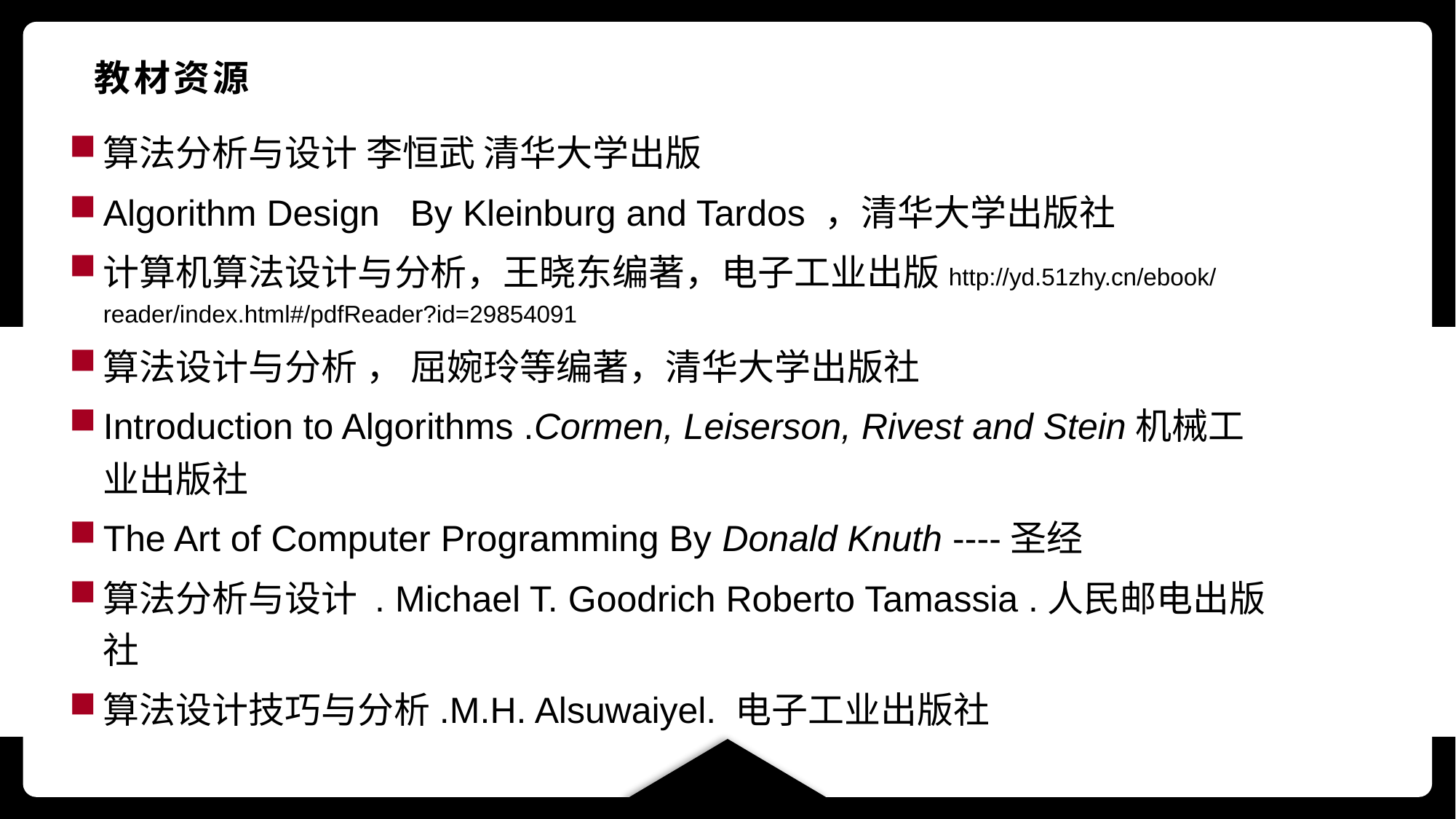

# 教材资源
算法分析与设计 李恒武 清华大学出版
Algorithm Design   By Kleinburg and Tardos ，清华大学出版社
计算机算法设计与分析，王晓东编著，电子工业出版http://yd.51zhy.cn/ebook/reader/index.html#/pdfReader?id=29854091
算法设计与分析 ， 屈婉玲等编著，清华大学出版社
Introduction to Algorithms .Cormen, Leiserson, Rivest and Stein机械工业出版社
The Art of Computer Programming By Donald Knuth ----圣经
算法分析与设计 . Michael T. Goodrich Roberto Tamassia .人民邮电出版社
算法设计技巧与分析.M.H. Alsuwaiyel. 电子工业出版社